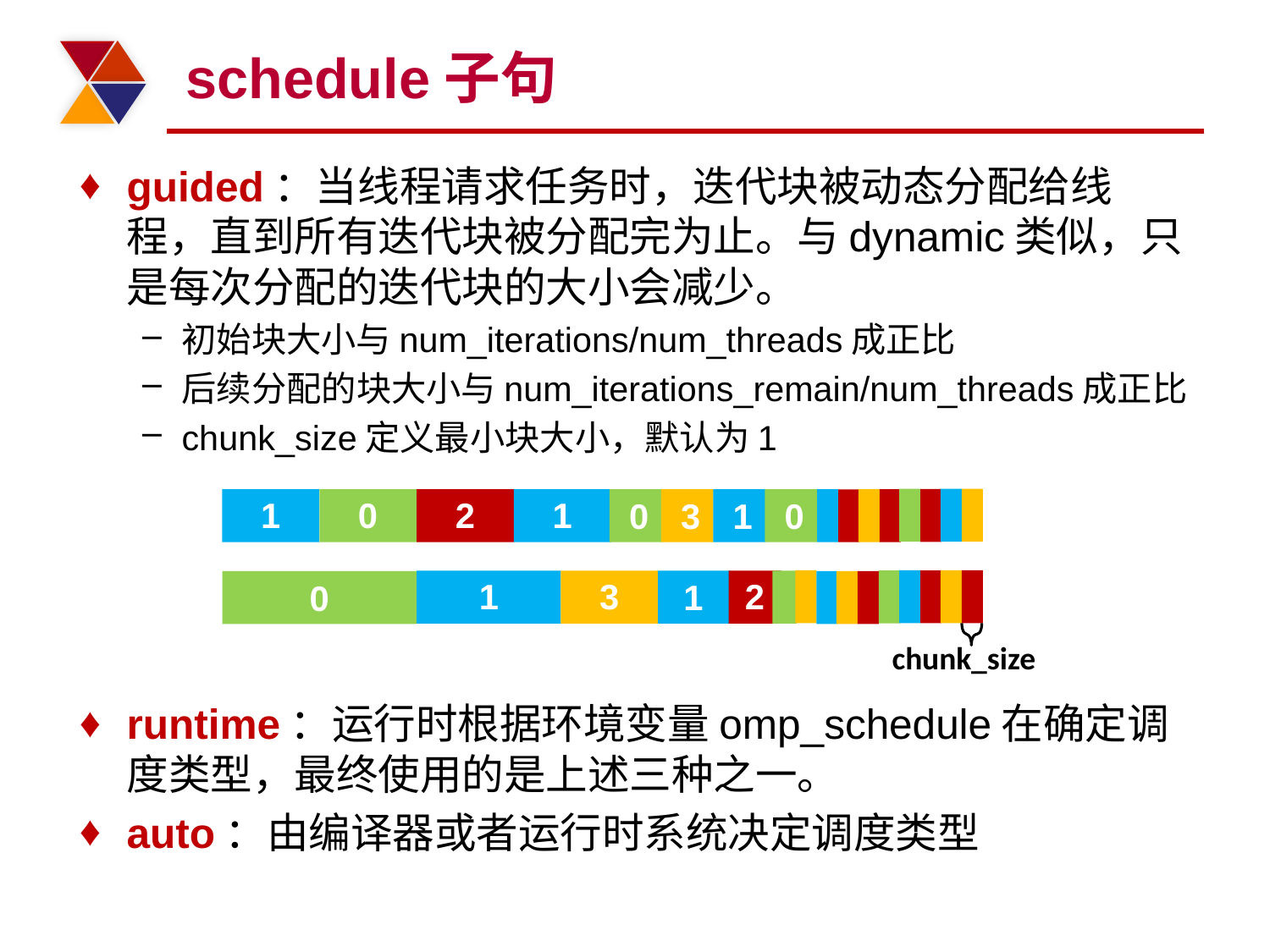

# schedule子句
guided：当线程请求任务时，迭代块被动态分配给线程，直到所有迭代块被分配完为止。与dynamic类似，只是每次分配的迭代块的大小会减少。
初始块大小与num_iterations/num_threads成正比
后续分配的块大小与num_iterations_remain/num_threads成正比
chunk_size定义最小块大小，默认为1

runtime：运行时根据环境变量omp_schedule在确定调度类型，最终使用的是上述三种之一。
auto：由编译器或者运行时系统决定调度类型
1
0
2
1
0
3
1
0

1
3
2
1
0

chunk_size